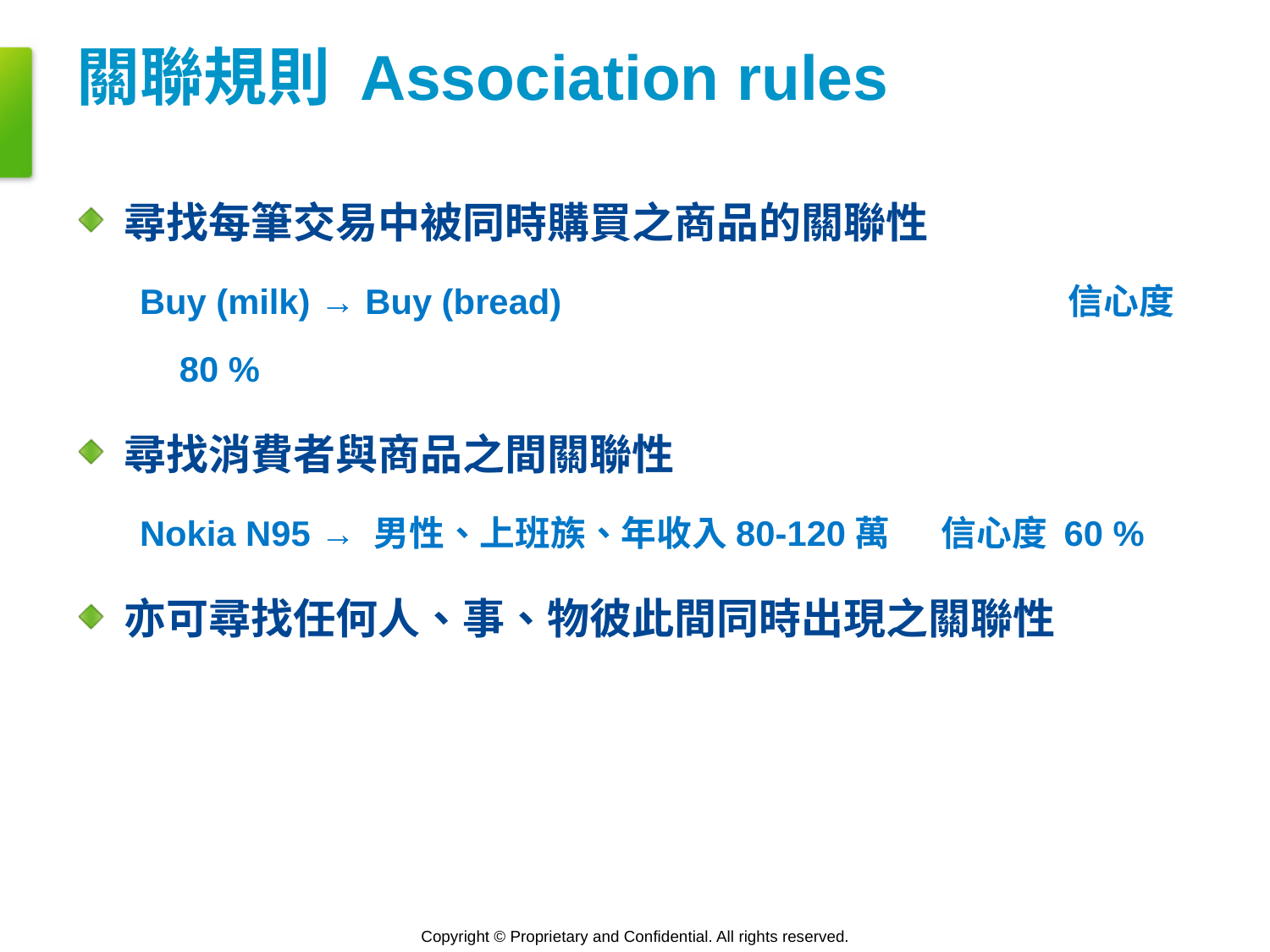

# 關聯規則 Association rules
尋找每筆交易中被同時購買之商品的關聯性
Buy (milk) → Buy (bread)				信心度 80 %
尋找消費者與商品之間關聯性
Nokia N95 → 男性、上班族、年收入80-120萬	信心度 60 %
亦可尋找任何人、事、物彼此間同時出現之關聯性